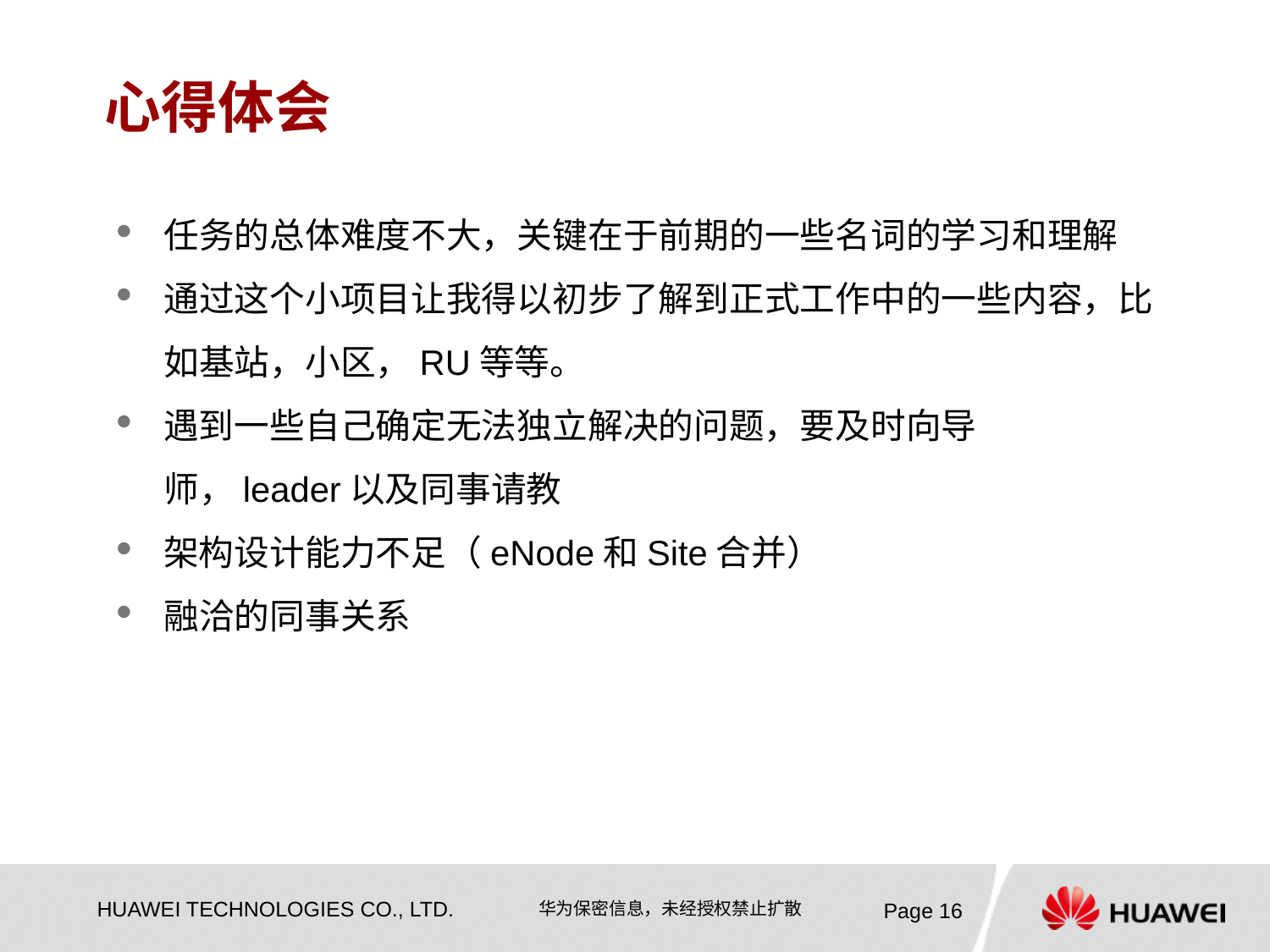

# 心得体会
任务的总体难度不大，关键在于前期的一些名词的学习和理解
通过这个小项目让我得以初步了解到正式工作中的一些内容，比如基站，小区，RU等等。
遇到一些自己确定无法独立解决的问题，要及时向导师，leader以及同事请教
架构设计能力不足（eNode和Site合并）
融洽的同事关系